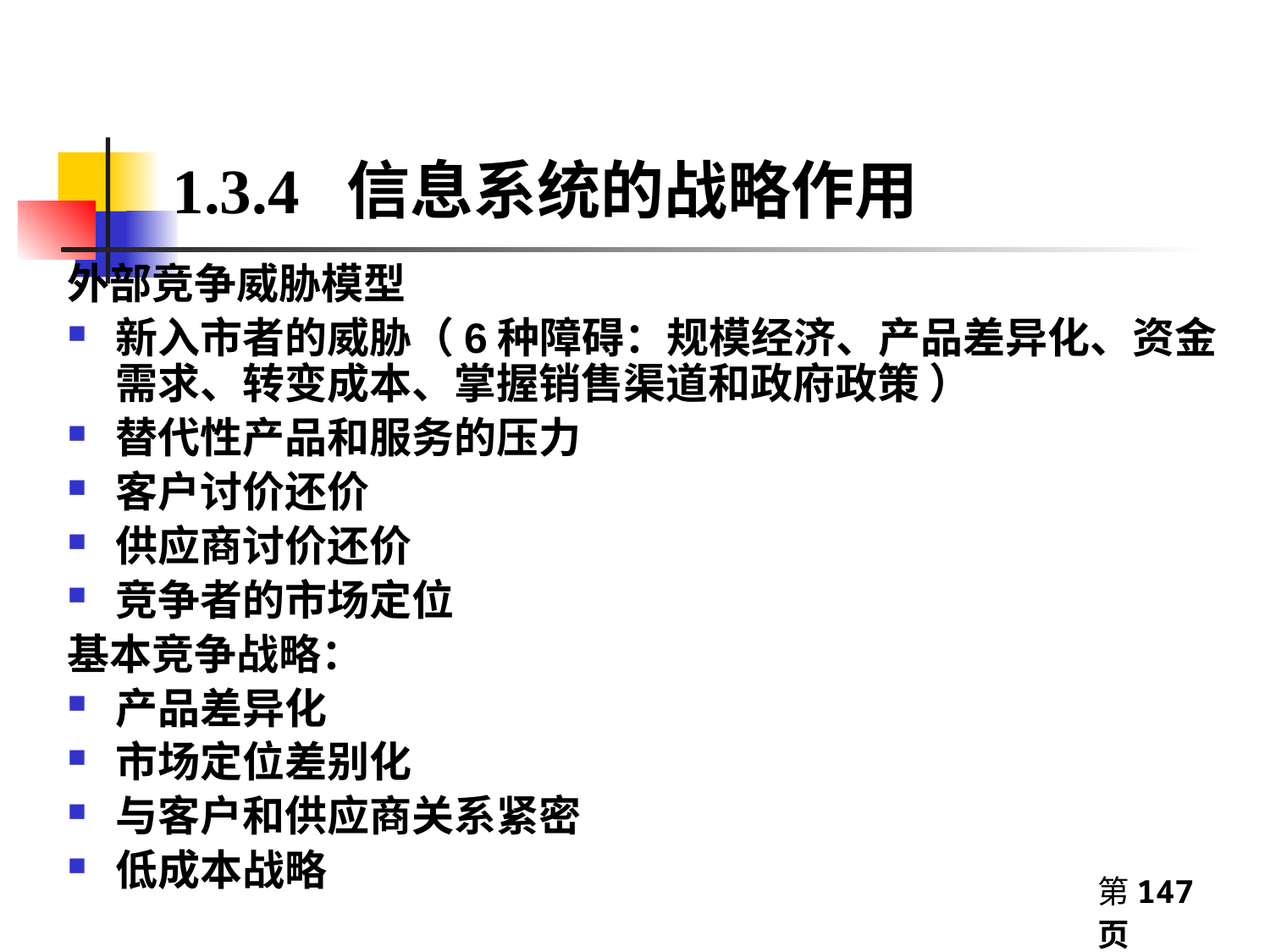

# 1.3.4  信息系统的战略作用
外部竞争威胁模型
新入市者的威胁（6种障碍：规模经济、产品差异化、资金需求、转变成本、掌握销售渠道和政府政策 ）
替代性产品和服务的压力
客户讨价还价
供应商讨价还价
竞争者的市场定位
基本竞争战略：
产品差异化
市场定位差别化
与客户和供应商关系紧密
低成本战略